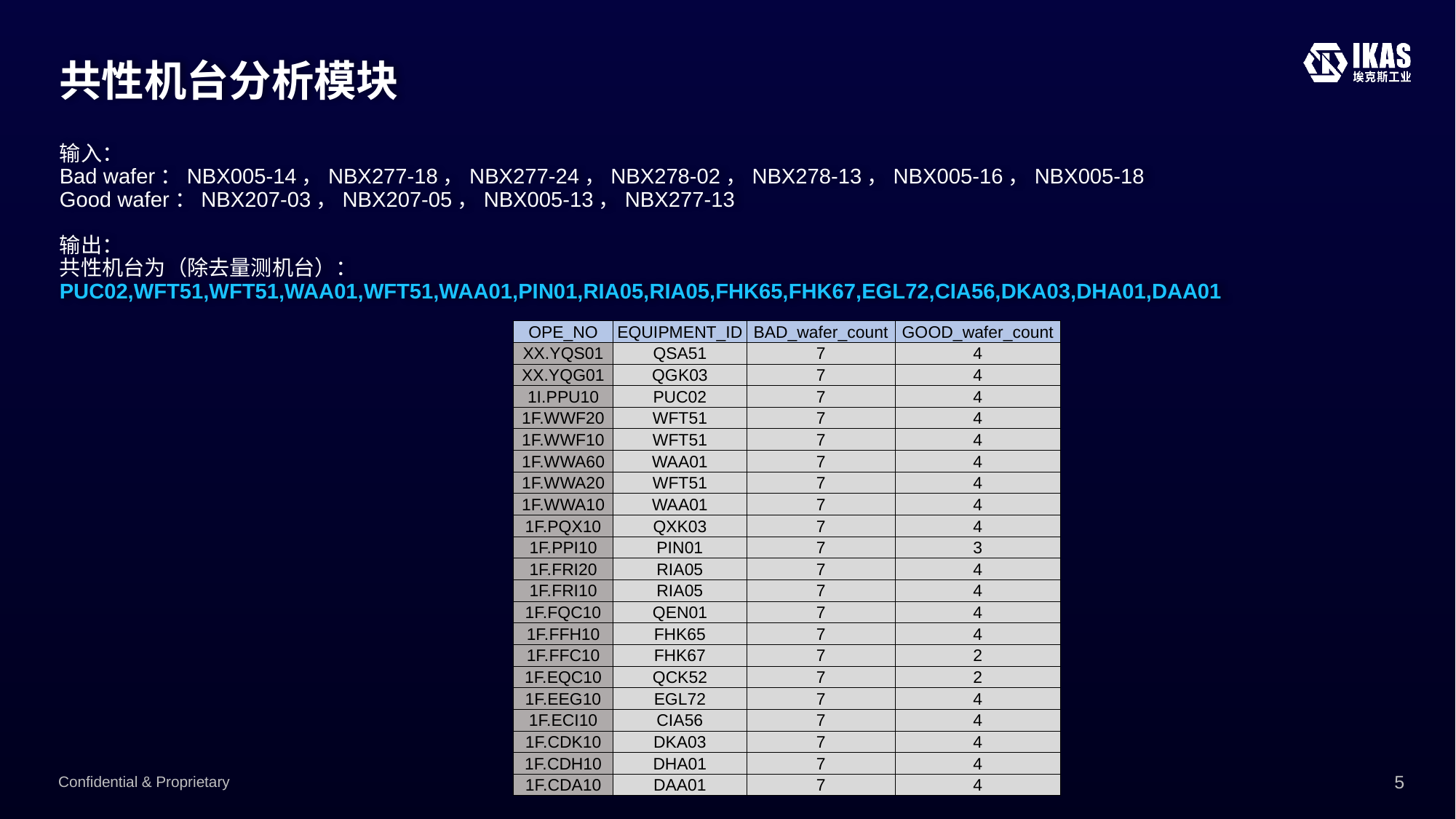

# 共性机台分析模块
输入：
Bad wafer：NBX005-14，NBX277-18，NBX277-24，NBX278-02，NBX278-13，NBX005-16，NBX005-18
Good wafer：NBX207-03，NBX207-05，NBX005-13，NBX277-13

输出：
共性机台为（除去量测机台）：PUC02,WFT51,WFT51,WAA01,WFT51,WAA01,PIN01,RIA05,RIA05,FHK65,FHK67,EGL72,CIA56,DKA03,DHA01,DAA01
| OPE\_NO | EQUIPMENT\_ID | BAD\_wafer\_count | GOOD\_wafer\_count |
| --- | --- | --- | --- |
| XX.YQS01 | QSA51 | 7 | 4 |
| XX.YQG01 | QGK03 | 7 | 4 |
| 1I.PPU10 | PUC02 | 7 | 4 |
| 1F.WWF20 | WFT51 | 7 | 4 |
| 1F.WWF10 | WFT51 | 7 | 4 |
| 1F.WWA60 | WAA01 | 7 | 4 |
| 1F.WWA20 | WFT51 | 7 | 4 |
| 1F.WWA10 | WAA01 | 7 | 4 |
| 1F.PQX10 | QXK03 | 7 | 4 |
| 1F.PPI10 | PIN01 | 7 | 3 |
| 1F.FRI20 | RIA05 | 7 | 4 |
| 1F.FRI10 | RIA05 | 7 | 4 |
| 1F.FQC10 | QEN01 | 7 | 4 |
| 1F.FFH10 | FHK65 | 7 | 4 |
| 1F.FFC10 | FHK67 | 7 | 2 |
| 1F.EQC10 | QCK52 | 7 | 2 |
| 1F.EEG10 | EGL72 | 7 | 4 |
| 1F.ECI10 | CIA56 | 7 | 4 |
| 1F.CDK10 | DKA03 | 7 | 4 |
| 1F.CDH10 | DHA01 | 7 | 4 |
| 1F.CDA10 | DAA01 | 7 | 4 |